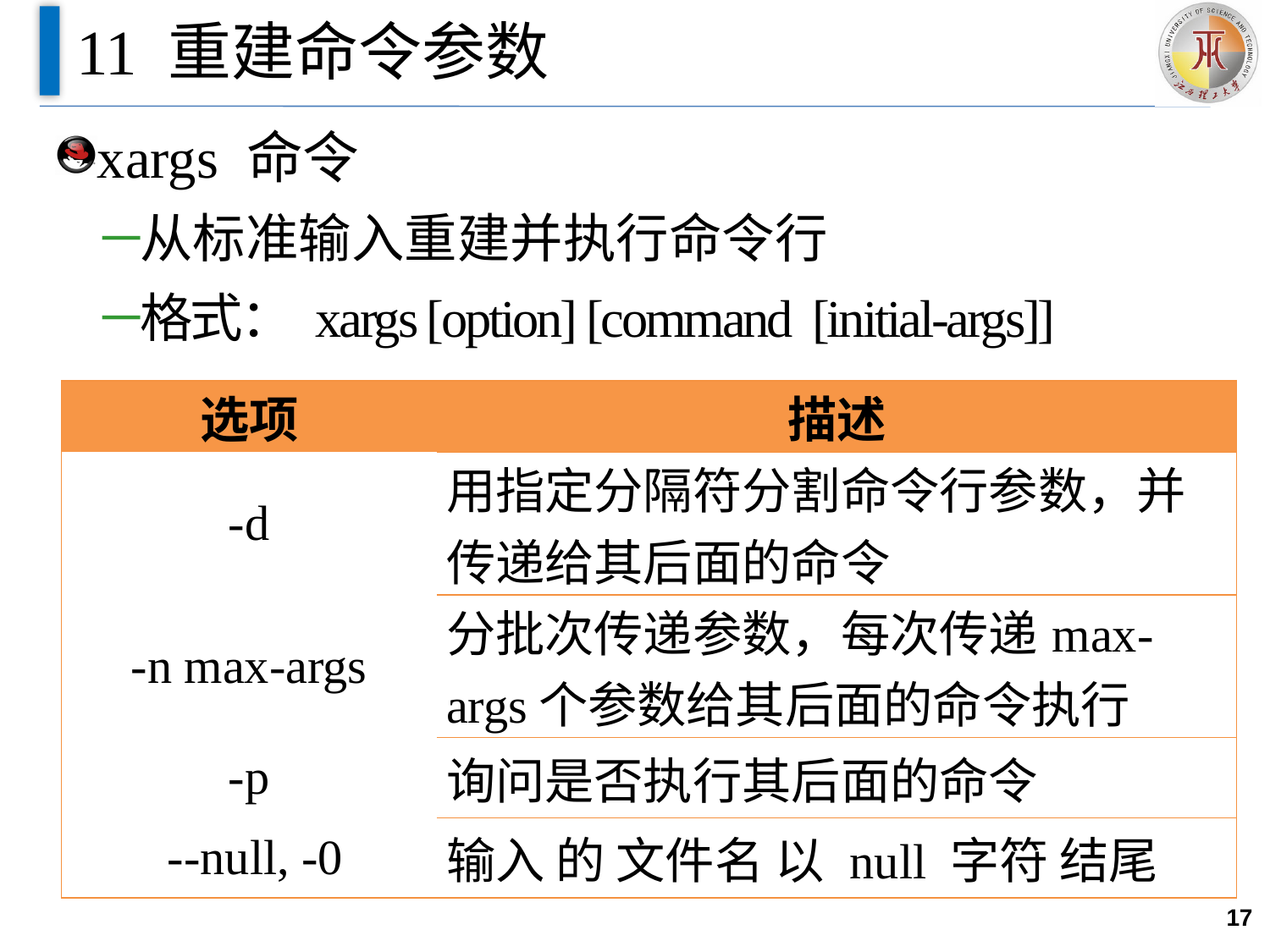

# 11 重建命令参数
xargs 命令
从标准输入重建并执行命令行
格式： xargs [option] [command  [initial-args]]
| 选项 | 描述 |
| --- | --- |
| -d | 用指定分隔符分割命令行参数，并传递给其后面的命令 |
| -n max-args | 分批次传递参数，每次传递max-args个参数给其后面的命令执行 |
| -p | 询问是否执行其后面的命令 |
| --null, -0 | 输入 的 文件名 以 null 字符 结尾 |
17